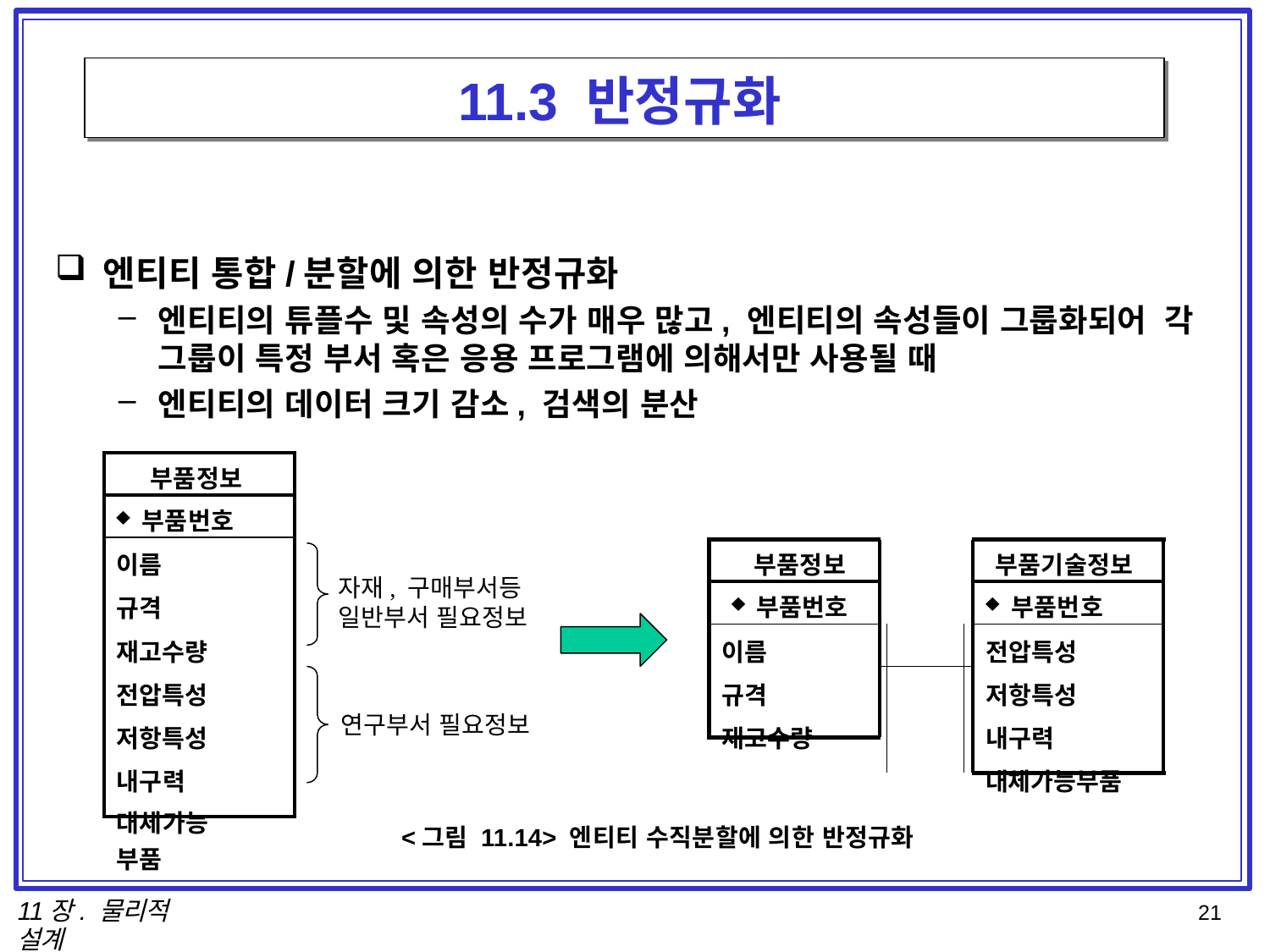

# 11.3 반정규화
엔티티 통합/분할에 의한 반정규화
엔티티의 튜플수 및 속성의 수가 매우 많고, 엔티티의 속성들이 그룹화되어  각 그룹이 특정 부서 혹은 응용 프로그램에 의해서만 사용될 때
엔티티의 데이터 크기 감소, 검색의 분산
| 부품정보 |
| --- |
| 부품번호 |
| 이름 규격 재고수량 전압특성 저항특성 내구력 대체가능부품 |

| 부품정보 |
| --- |
| 부품번호 |
| 이름 규격 재고수량 |
|  |  | 부품기술정보 |
| --- | --- | --- |
|  |  | 부품번호 |
|  |  | 전압특성 저항특성 내구력 대체가능부품 |

자재, 구매부서등  일반부서 필요정보

연구부서 필요정보

<그림 11.14> 엔티티 수직분할에 의한 반정규화
11장. 물리적 설계
21